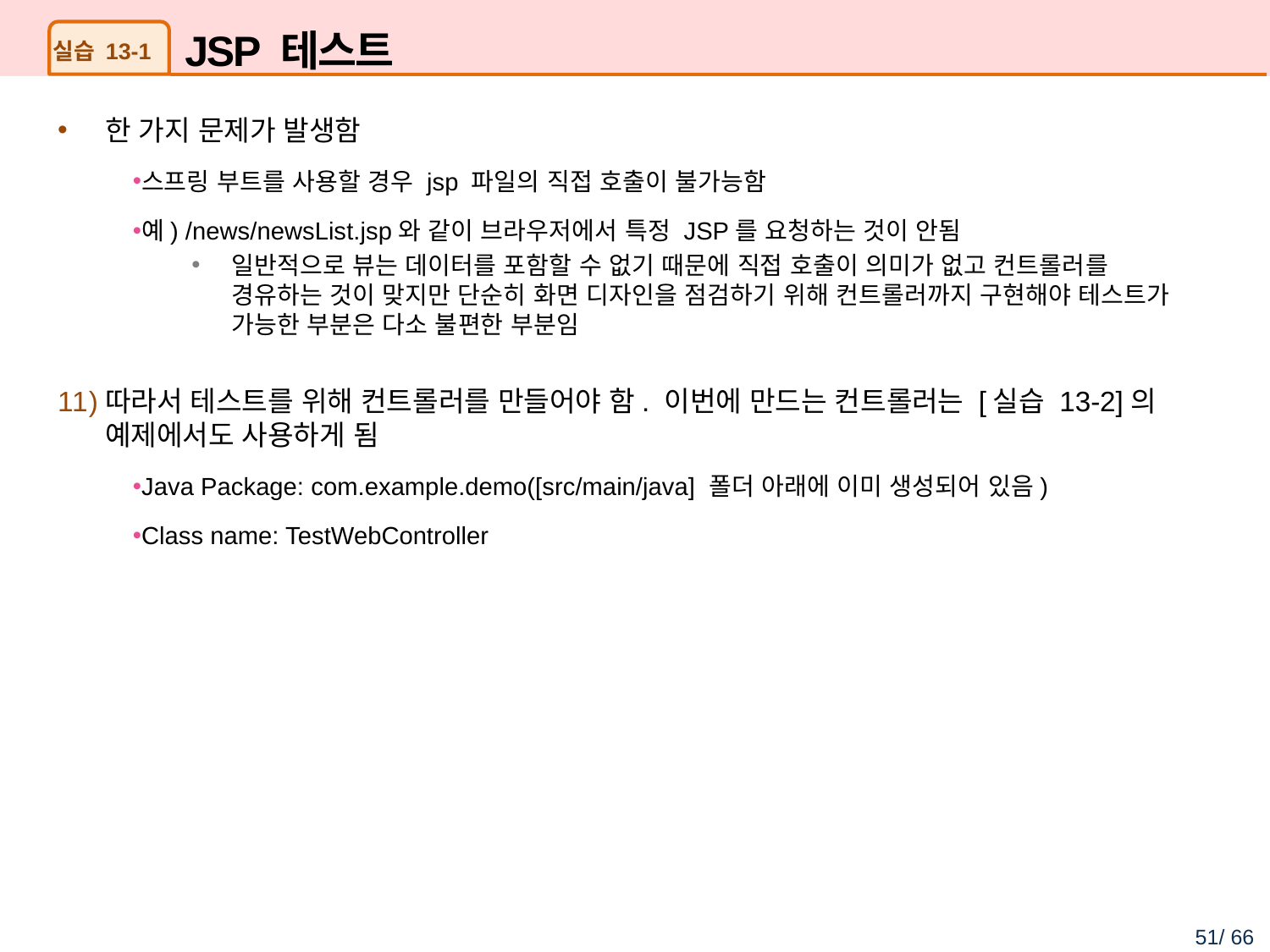

# JSP 테스트
실습 13-1
한 가지 문제가 발생함
스프링 부트를 사용할 경우 jsp 파일의 직접 호출이 불가능함
예) /news/newsList.jsp와 같이 브라우저에서 특정 JSP를 요청하는 것이 안됨
일반적으로 뷰는 데이터를 포함할 수 없기 때문에 직접 호출이 의미가 없고 컨트롤러를 경유하는 것이 맞지만 단순히 화면 디자인을 점검하기 위해 컨트롤러까지 구현해야 테스트가 가능한 부분은 다소 불편한 부분임

따라서 테스트를 위해 컨트롤러를 만들어야 함. 이번에 만드는 컨트롤러는 [실습 13-2]의 예제에서도 사용하게 됨
Java Package: com.example.demo([src/main/java] 폴더 아래에 이미 생성되어 있음)
Class name: TestWebController